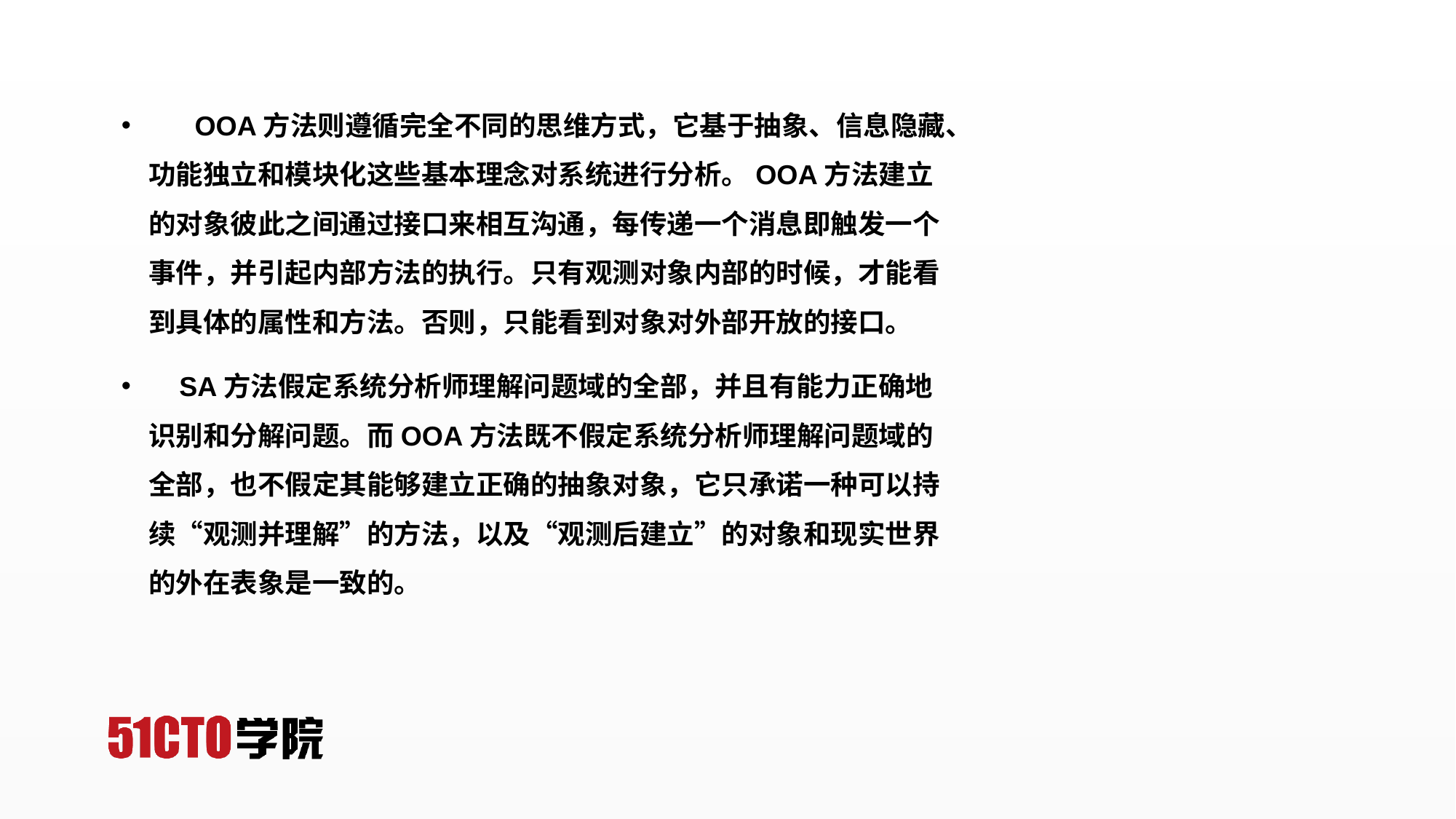

OOA方法则遵循完全不同的思维方式，它基于抽象、信息隐藏、功能独立和模块化这些基本理念对系统进行分析。OOA方法建立的对象彼此之间通过接口来相互沟通，每传递一个消息即触发一个事件，并引起内部方法的执行。只有观测对象内部的时候，才能看到具体的属性和方法。否则，只能看到对象对外部开放的接口。
    SA方法假定系统分析师理解问题域的全部，并且有能力正确地识别和分解问题。而OOA方法既不假定系统分析师理解问题域的全部，也不假定其能够建立正确的抽象对象，它只承诺一种可以持续“观测并理解”的方法，以及“观测后建立”的对象和现实世界的外在表象是一致的。